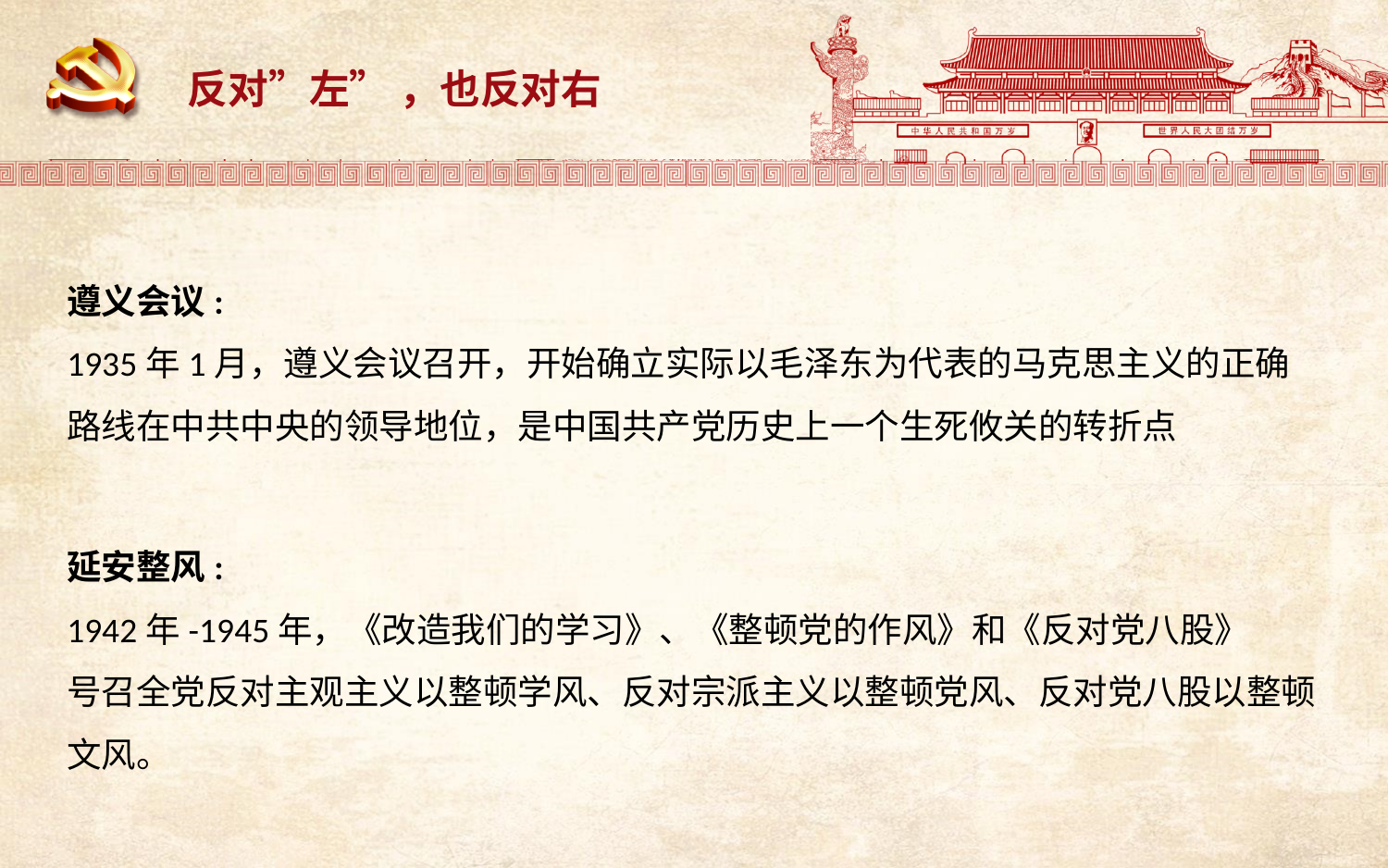

反对”左” ，也反对右
遵义会议:
1935年1月，遵义会议召开，开始确立实际以毛泽东为代表的马克思主义的正确路线在中共中央的领导地位，是中国共产党历史上一个生死攸关的转折点
延安整风:
1942年-1945年，《改造我们的学习》、《整顿党的作风》和《反对党八股》
号召全党反对主观主义以整顿学风、反对宗派主义以整顿党风、反对党八股以整顿文风。